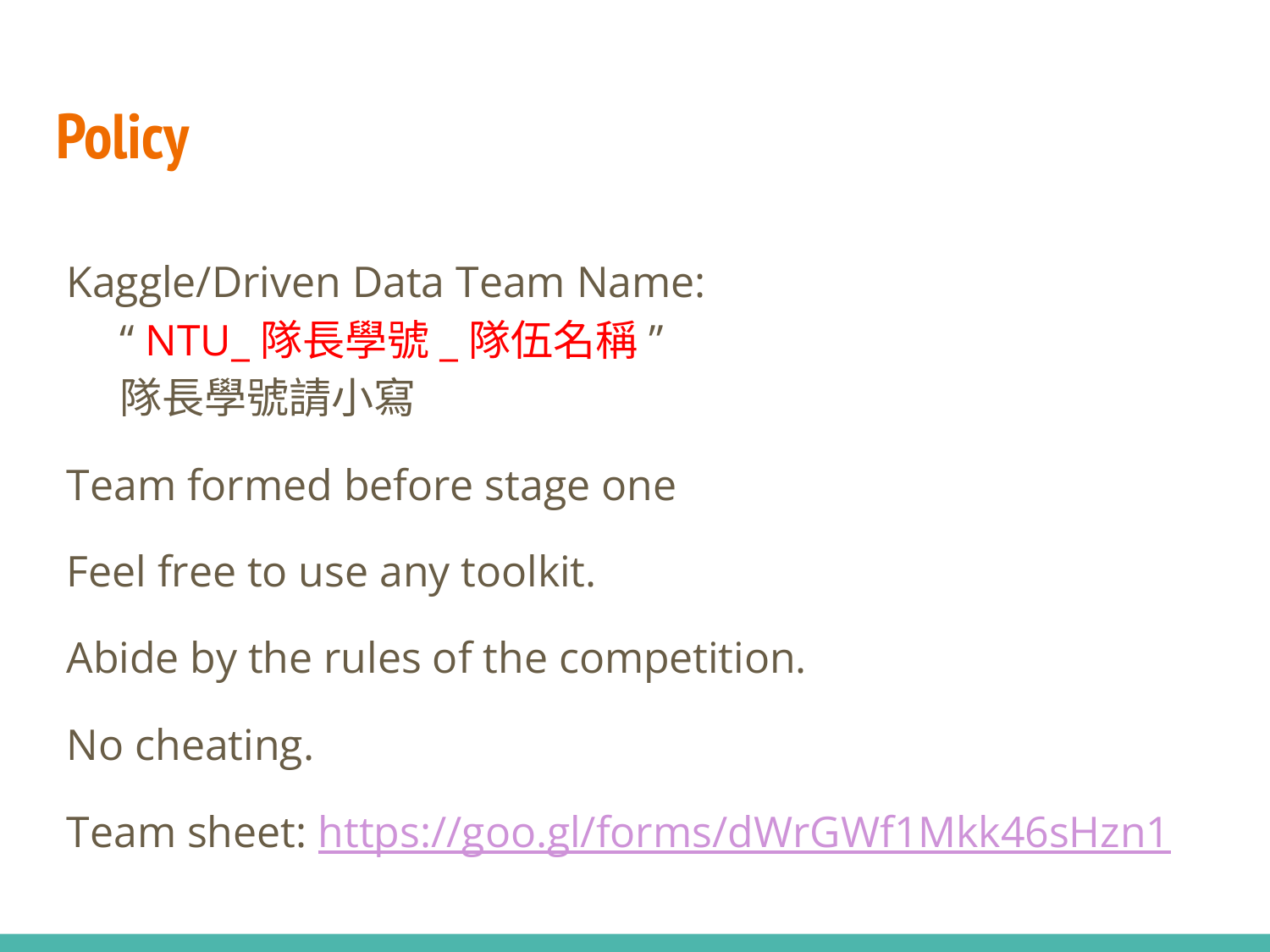

# Policy
Kaggle/Driven Data Team Name:
“ NTU_隊長學號_隊伍名稱 ”
隊長學號請小寫
Team formed before stage one
Feel free to use any toolkit.
Abide by the rules of the competition.
No cheating.
Team sheet: https://goo.gl/forms/dWrGWf1Mkk46sHzn1